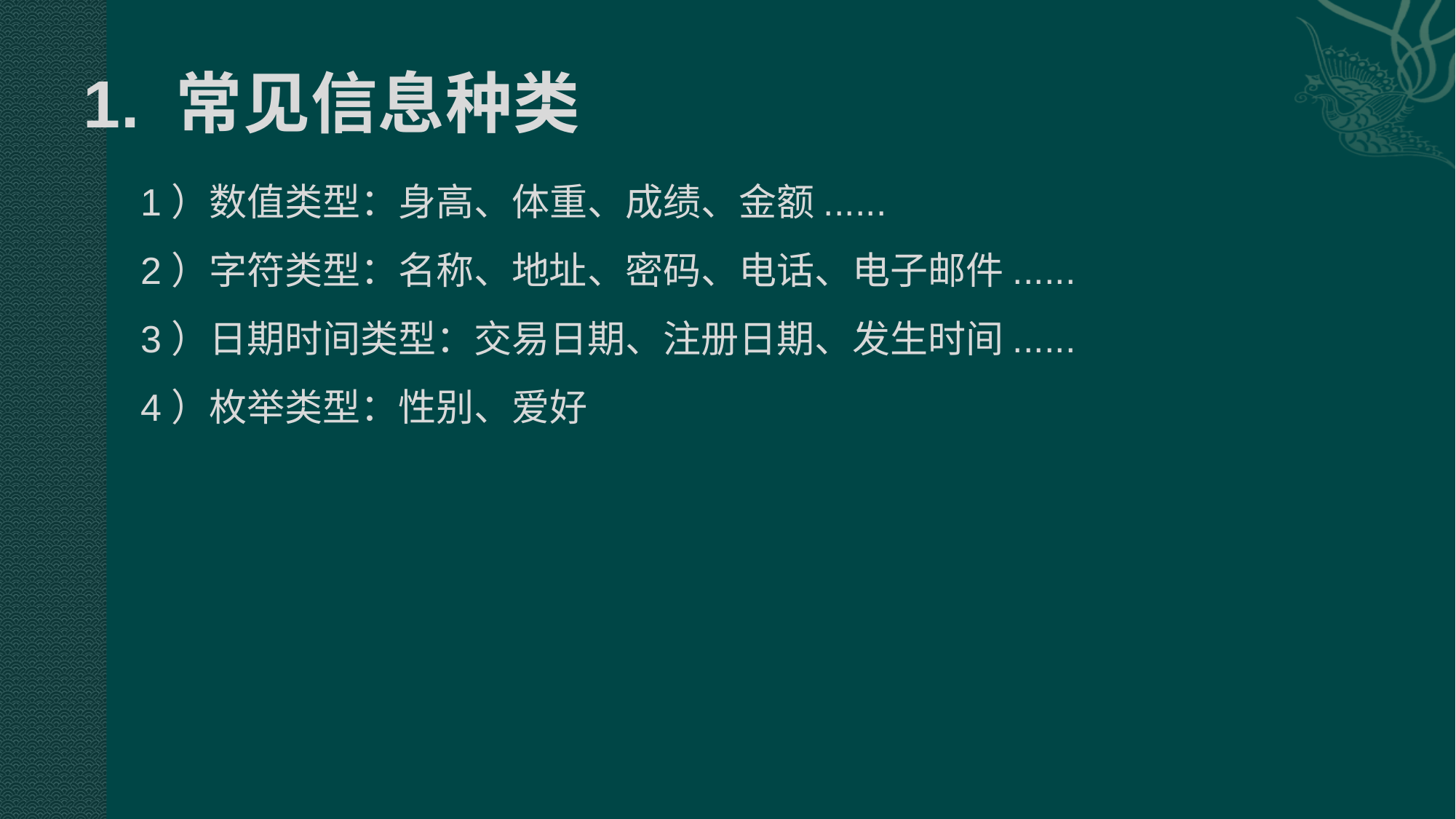

# 1. 常见信息种类
1）数值类型：身高、体重、成绩、金额......
2）字符类型：名称、地址、密码、电话、电子邮件......
3）日期时间类型：交易日期、注册日期、发生时间......
4）枚举类型：性别、爱好